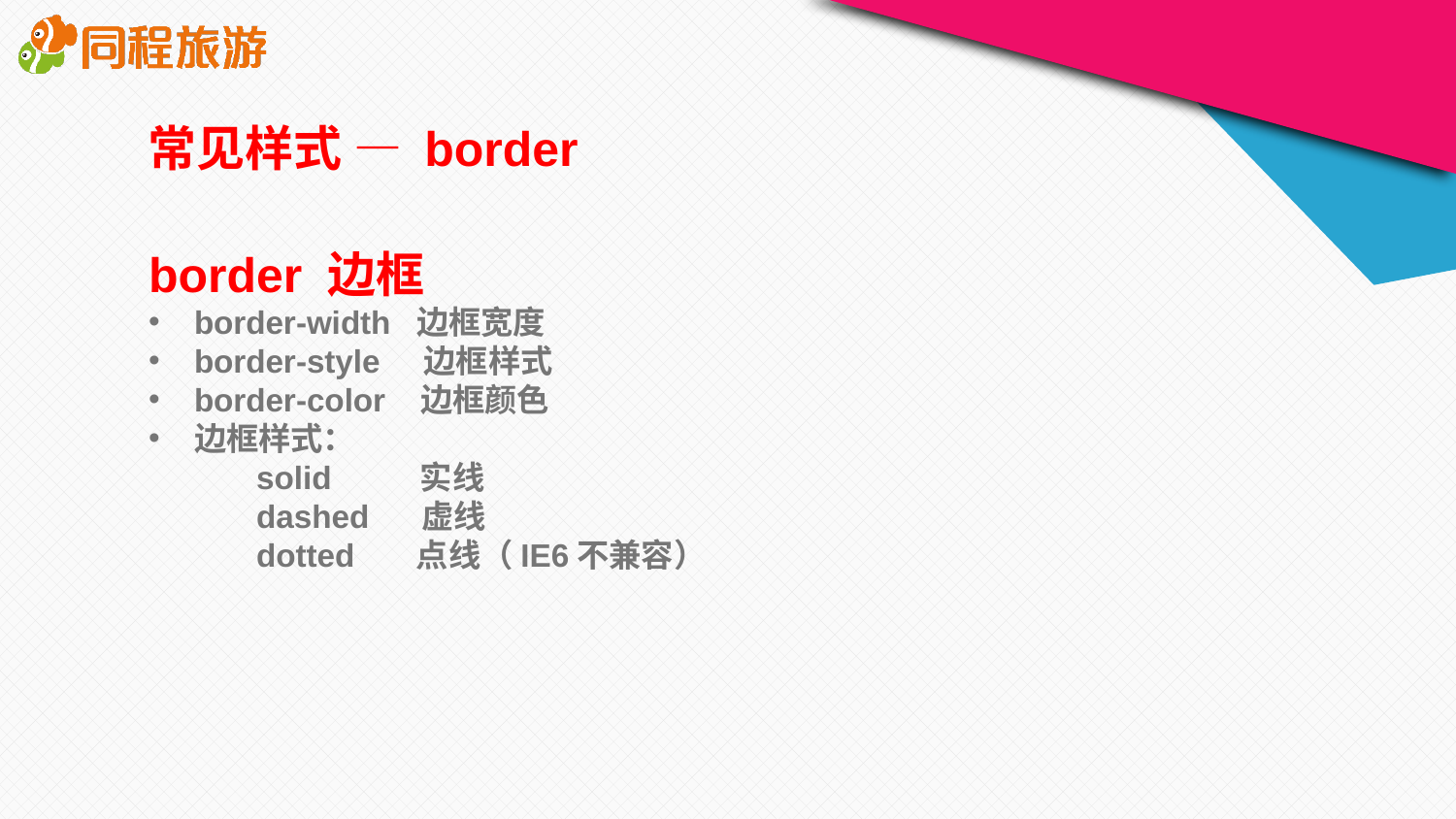

常见样式 — border
border 边框
border-width  边框宽度
border-style    边框样式
border-color   边框颜色
边框样式：
            solid         实线
            dashed     虚线
            dotted      点线（IE6不兼容）